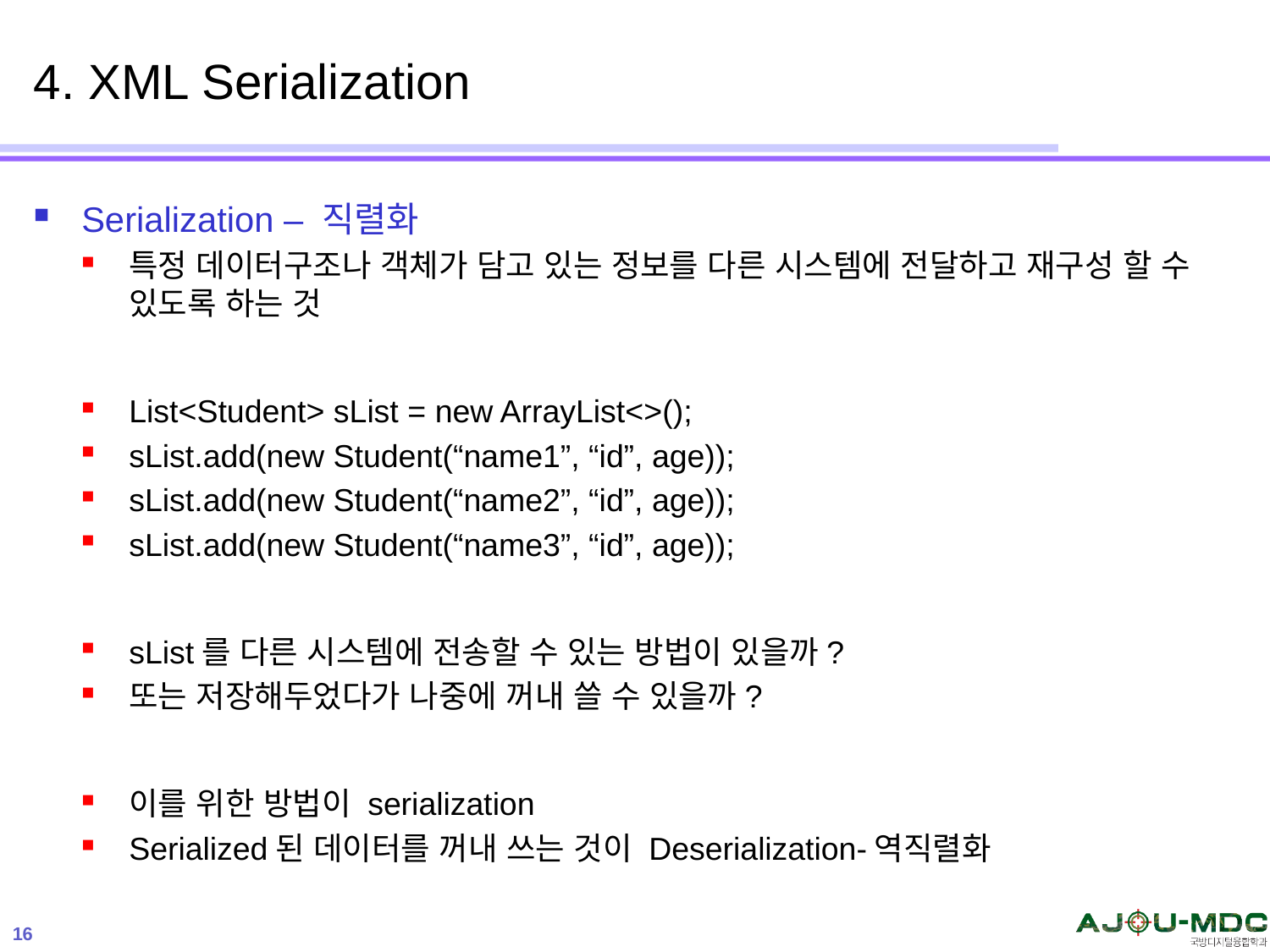

# 4. XML Serialization
Serialization – 직렬화
특정 데이터구조나 객체가 담고 있는 정보를 다른 시스템에 전달하고 재구성 할 수 있도록 하는 것

List<Student> sList = new ArrayList<>();
sList.add(new Student(“name1”, “id”, age));
sList.add(new Student(“name2”, “id”, age));
sList.add(new Student(“name3”, “id”, age));

sList를 다른 시스템에 전송할 수 있는 방법이 있을까?
또는 저장해두었다가 나중에 꺼내 쓸 수 있을까?

이를 위한 방법이 serialization
Serialized된 데이터를 꺼내 쓰는 것이 Deserialization-역직렬화
16